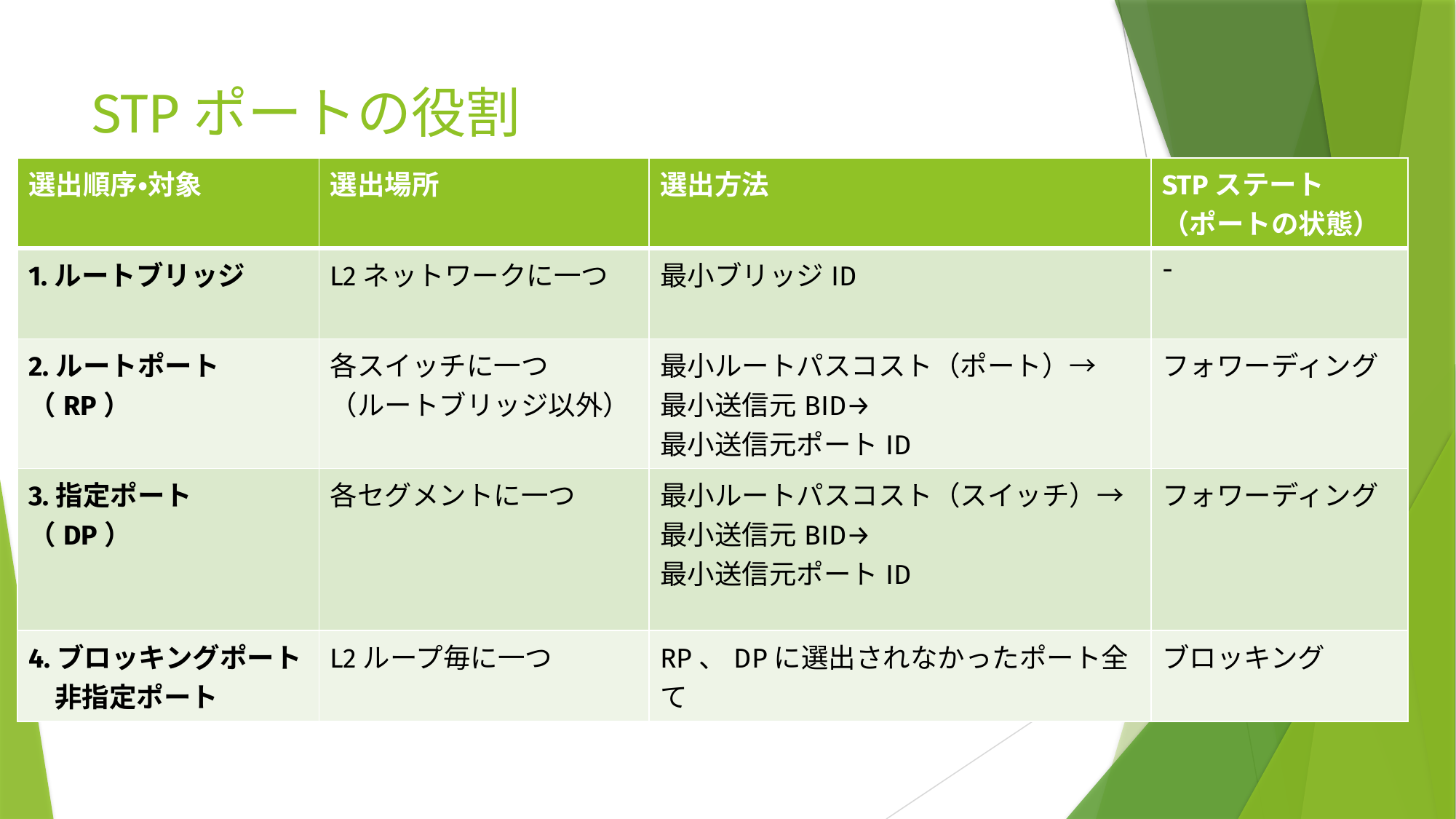

# STPポートの役割
| 選出順序・対象 | 選出場所 | 選出方法 | STPステート （ポートの状態） |
| --- | --- | --- | --- |
| 1.ルートブリッジ | L2ネットワークに一つ | 最小ブリッジID | - |
| 2.ルートポート （RP） | 各スイッチに一つ （ルートブリッジ以外） | 最小ルートパスコスト（ポート）→ 最小送信元BID→ 最小送信元ポートID | フォワーディング |
| 3.指定ポート （DP） | 各セグメントに一つ | 最小ルートパスコスト（スイッチ）→ 最小送信元BID→ 最小送信元ポートID | フォワーディング |
| 4.ブロッキングポート 非指定ポート | L2ループ毎に一つ | RP、DPに選出されなかったポート全て | ブロッキング |